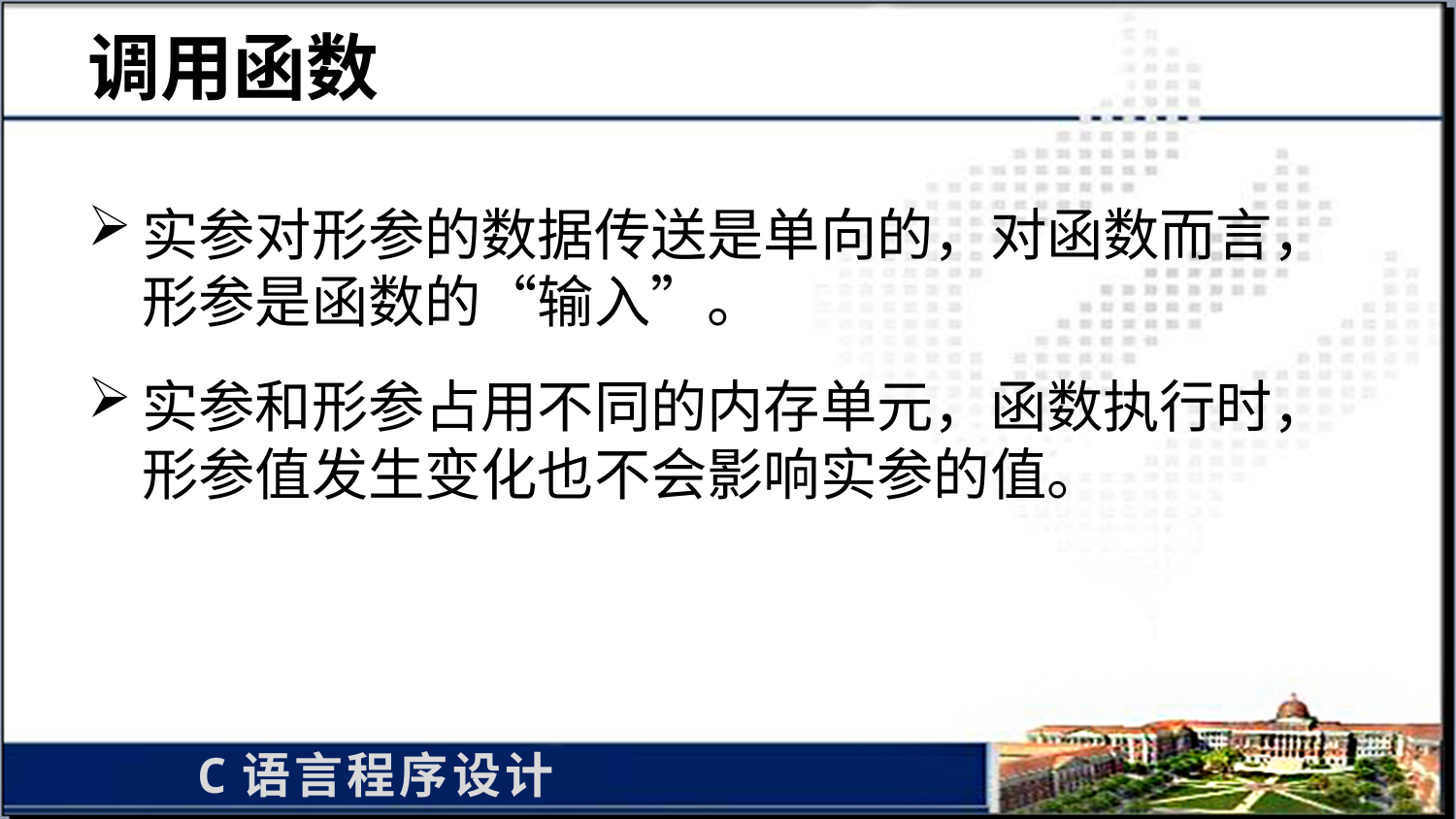

# 调用函数
实参对形参的数据传送是单向的，对函数而言，形参是函数的“输入”。
实参和形参占用不同的内存单元，函数执行时，形参值发生变化也不会影响实参的值。